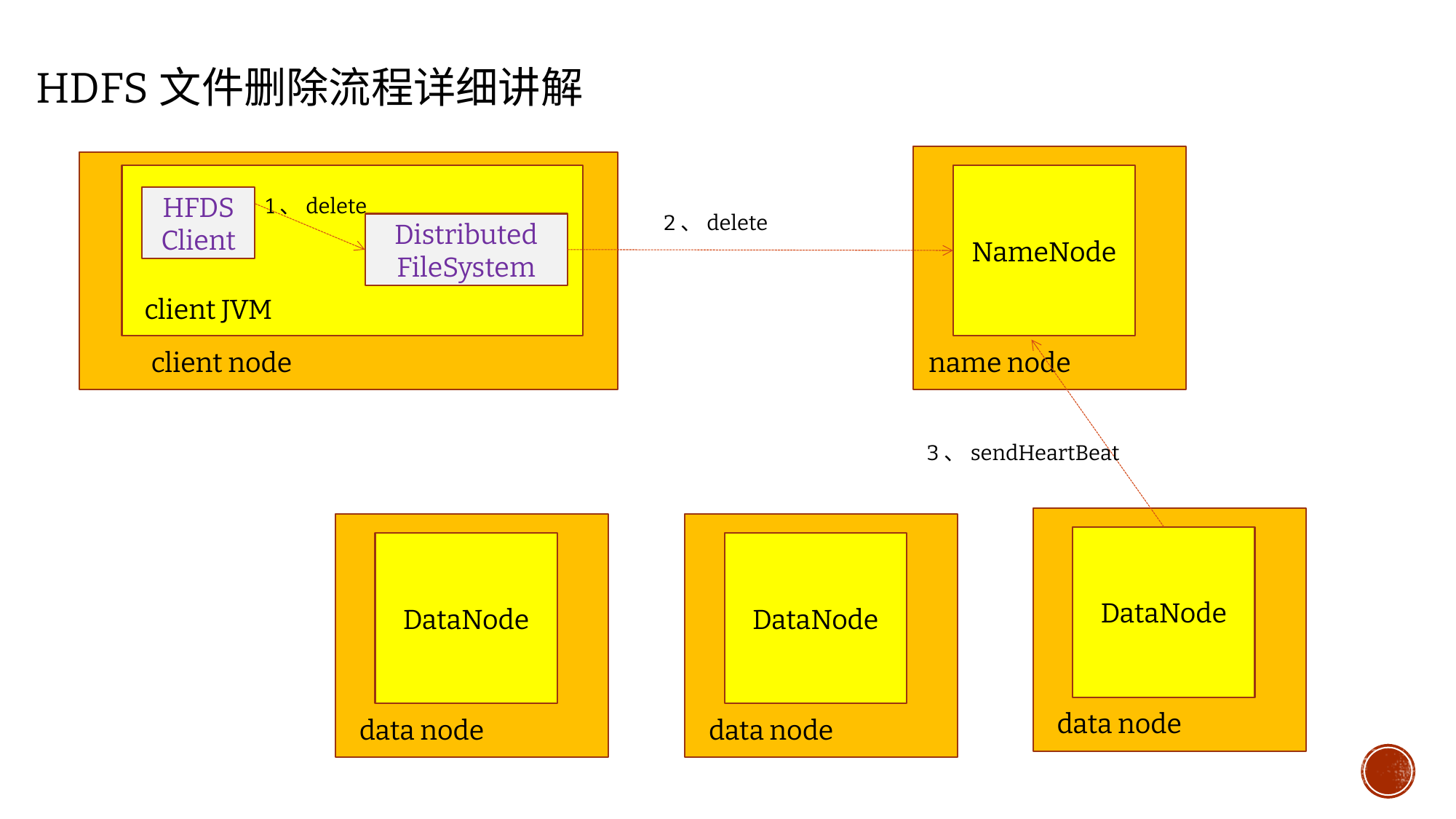

HDFS文件删除流程详细讲解

NameNode
HFDS
Client
1、delete
2、delete
Distributed
FileSystem
client JVM
client node
name node
3、sendHeartBeat

DataNode
DataNode
DataNode
data node
data node
data node